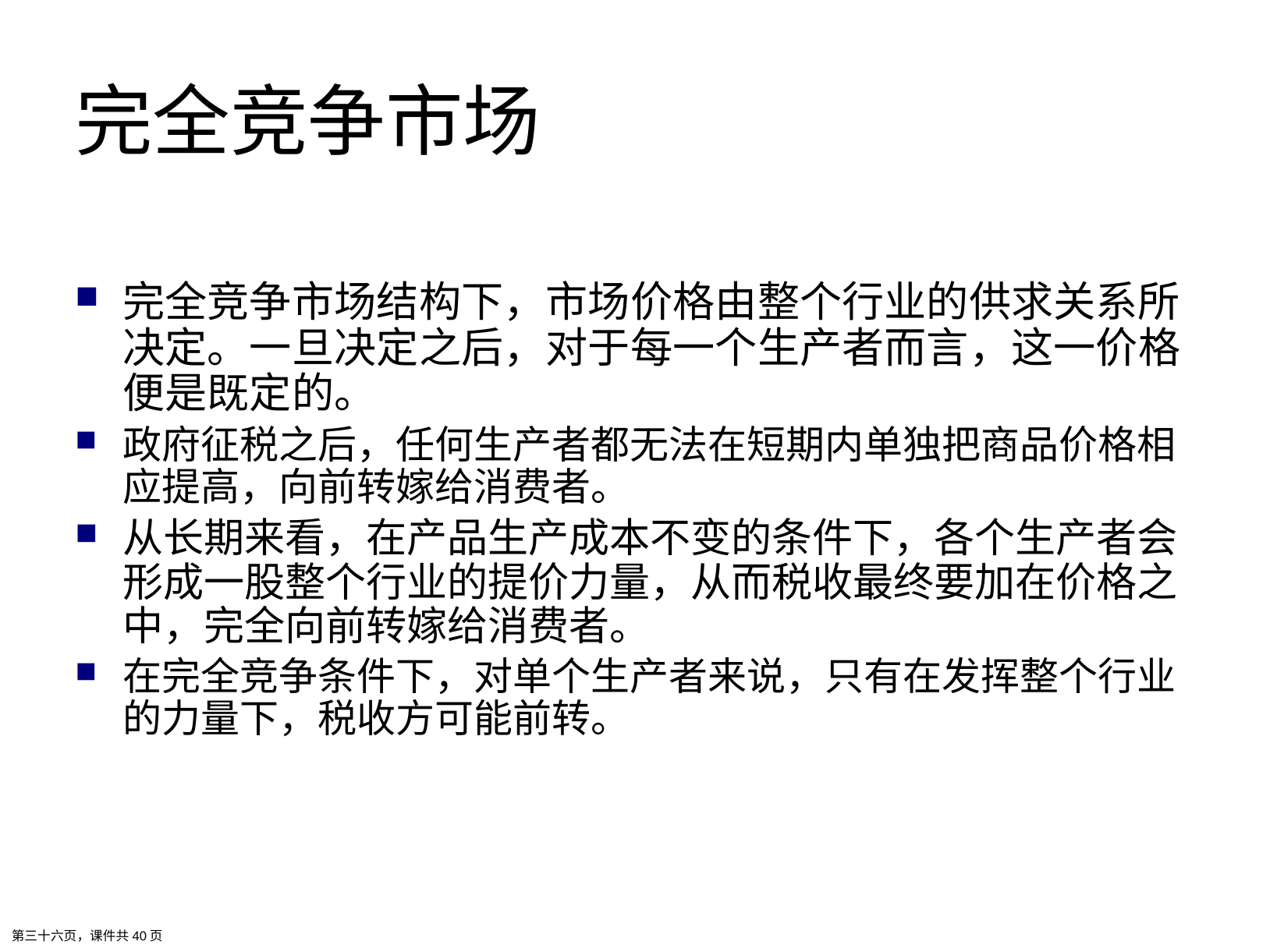

完全竞争市场结构下，市场价格由整个行业的供求关系所决定。一旦决定之后，对于每一个生产者而言，这一价格便是既定的。
政府征税之后，任何生产者都无法在短期内单独把商品价格相应提高，向前转嫁给消费者。
从长期来看，在产品生产成本不变的条件下，各个生产者会形成一股整个行业的提价力量，从而税收最终要加在价格之中，完全向前转嫁给消费者。
在完全竞争条件下，对单个生产者来说，只有在发挥整个行业的力量下，税收方可能前转。
完全竞争市场
第三十六页，课件共40页